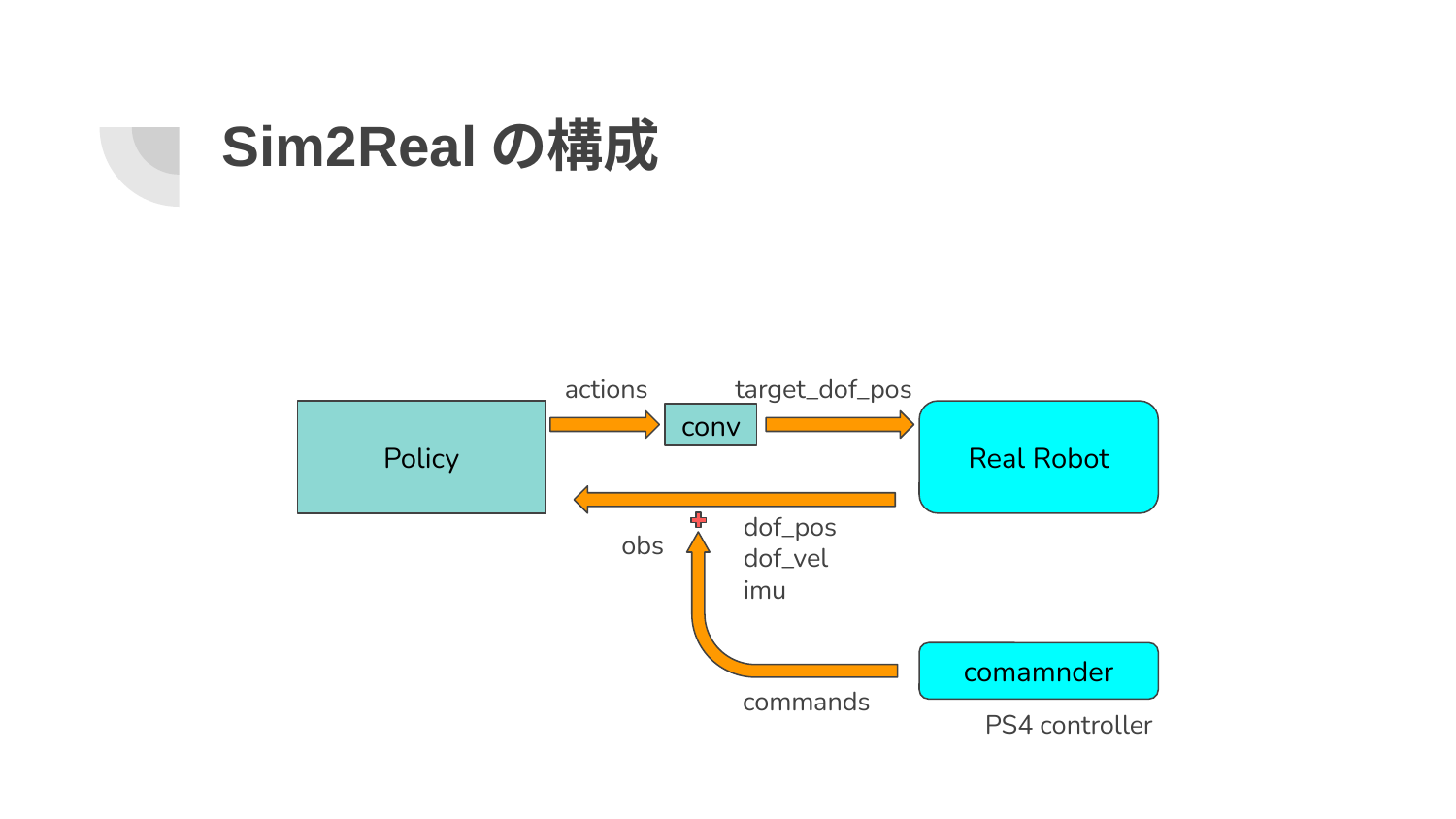

# Sim2Realの構成
actions
target_dof_pos
Policy
Real Robot
conv

dof_pos
dof_vel
imu

obs
comamnder
commands
PS4 controller